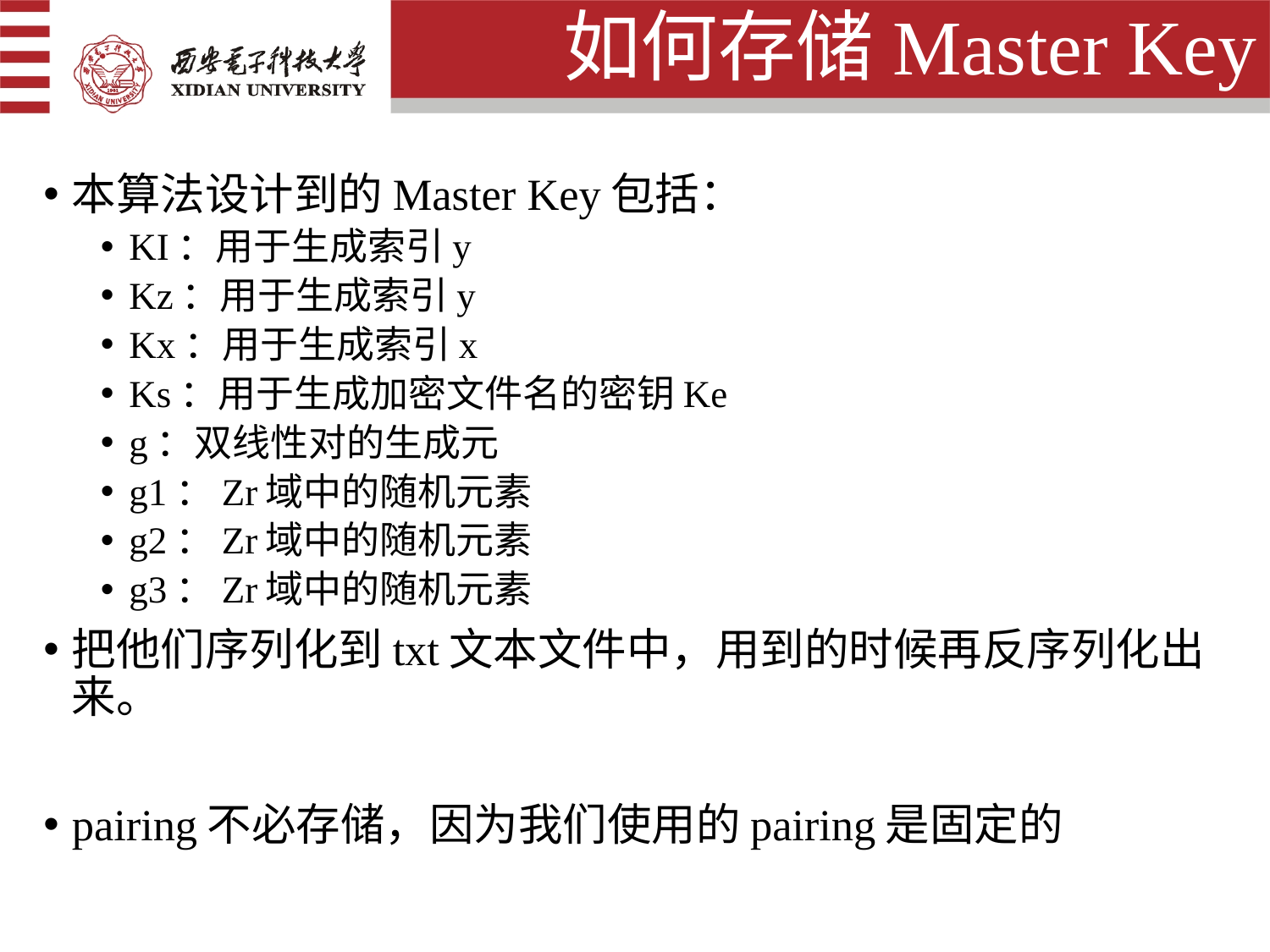

# 如何存储Master Key
本算法设计到的Master Key包括：
KI：用于生成索引y
Kz：用于生成索引y
Kx：用于生成索引x
Ks：用于生成加密文件名的密钥Ke
g：双线性对的生成元
g1：Zr域中的随机元素
g2：Zr域中的随机元素
g3：Zr域中的随机元素
把他们序列化到txt文本文件中，用到的时候再反序列化出来。

pairing不必存储，因为我们使用的pairing是固定的